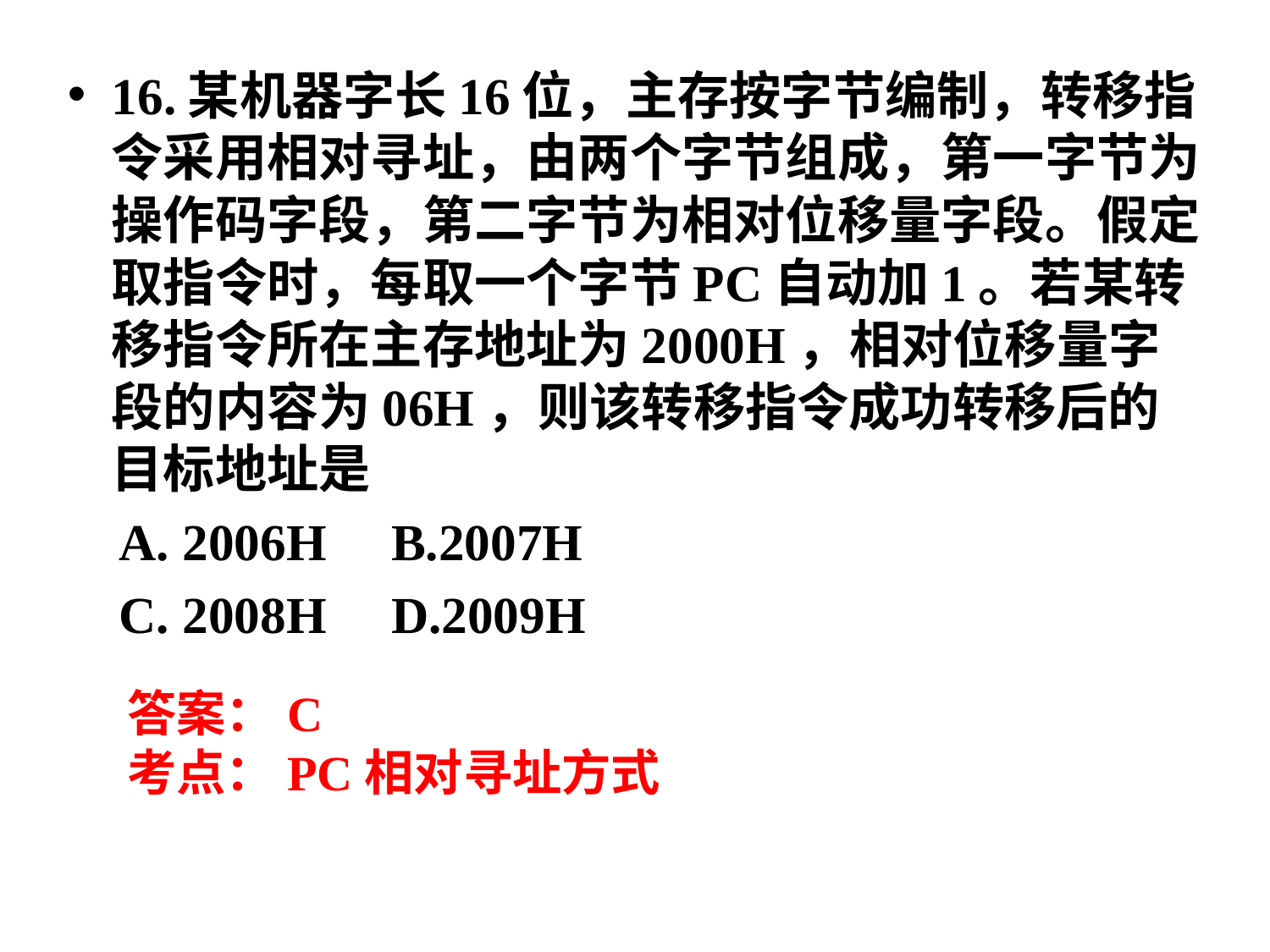

16.某机器字长16位，主存按字节编制，转移指令采用相对寻址，由两个字节组成，第一字节为操作码字段，第二字节为相对位移量字段。假定取指令时，每取一个字节PC自动加1。若某转移指令所在主存地址为2000H，相对位移量字段的内容为06H，则该转移指令成功转移后的目标地址是
    A. 2006H     B.2007H
    C. 2008H     D.2009H
答案：C
考点：PC相对寻址方式